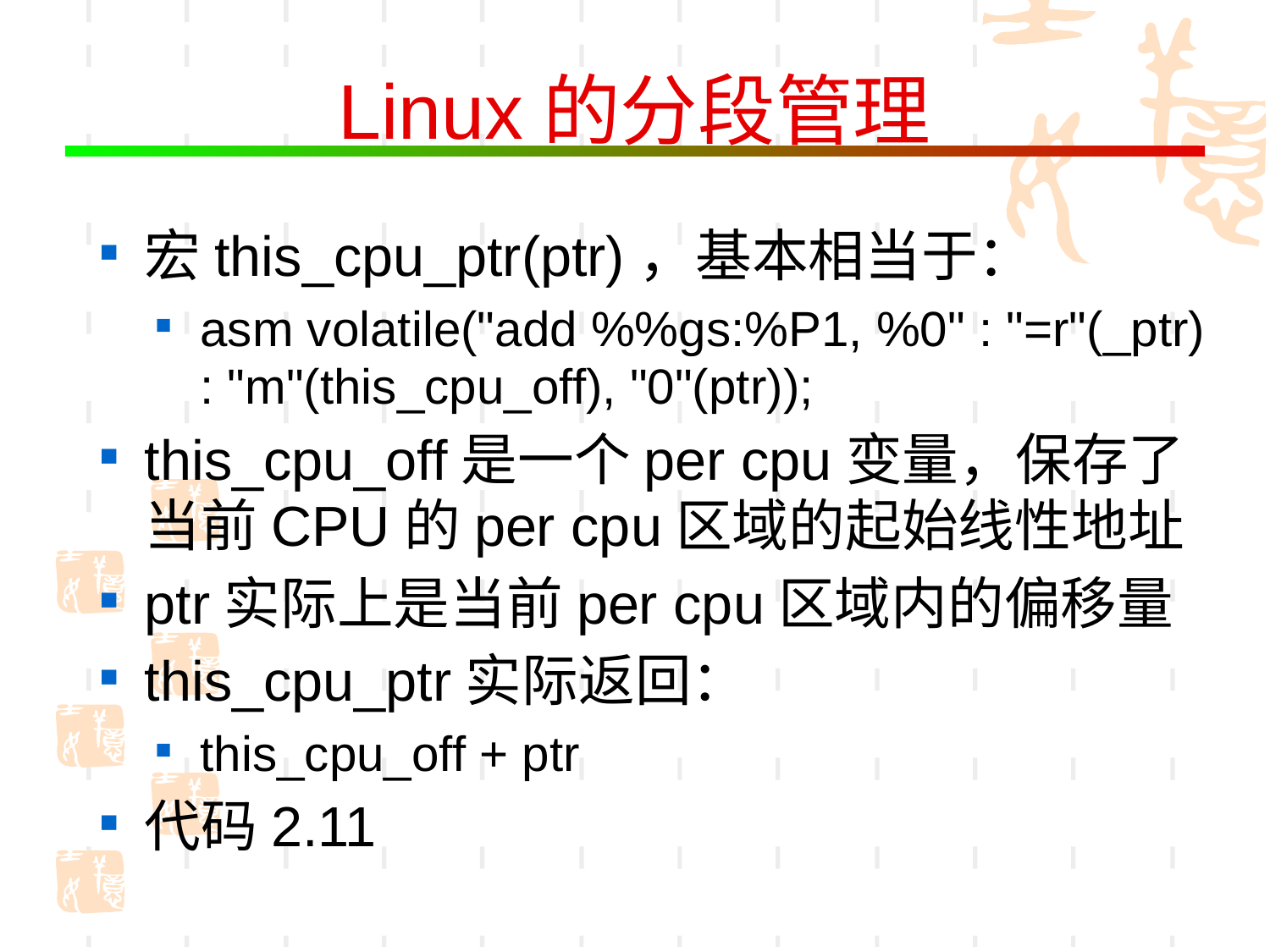

# Linux的分段管理
宏this_cpu_ptr(ptr)，基本相当于：
asm volatile("add %%gs:%P1, %0" : "=r"(_ptr) : "m"(this_cpu_off), "0"(ptr));
this_cpu_off是一个per cpu变量，保存了当前CPU的per cpu区域的起始线性地址
ptr实际上是当前per cpu区域内的偏移量
this_cpu_ptr实际返回：
this_cpu_off + ptr
代码2.11